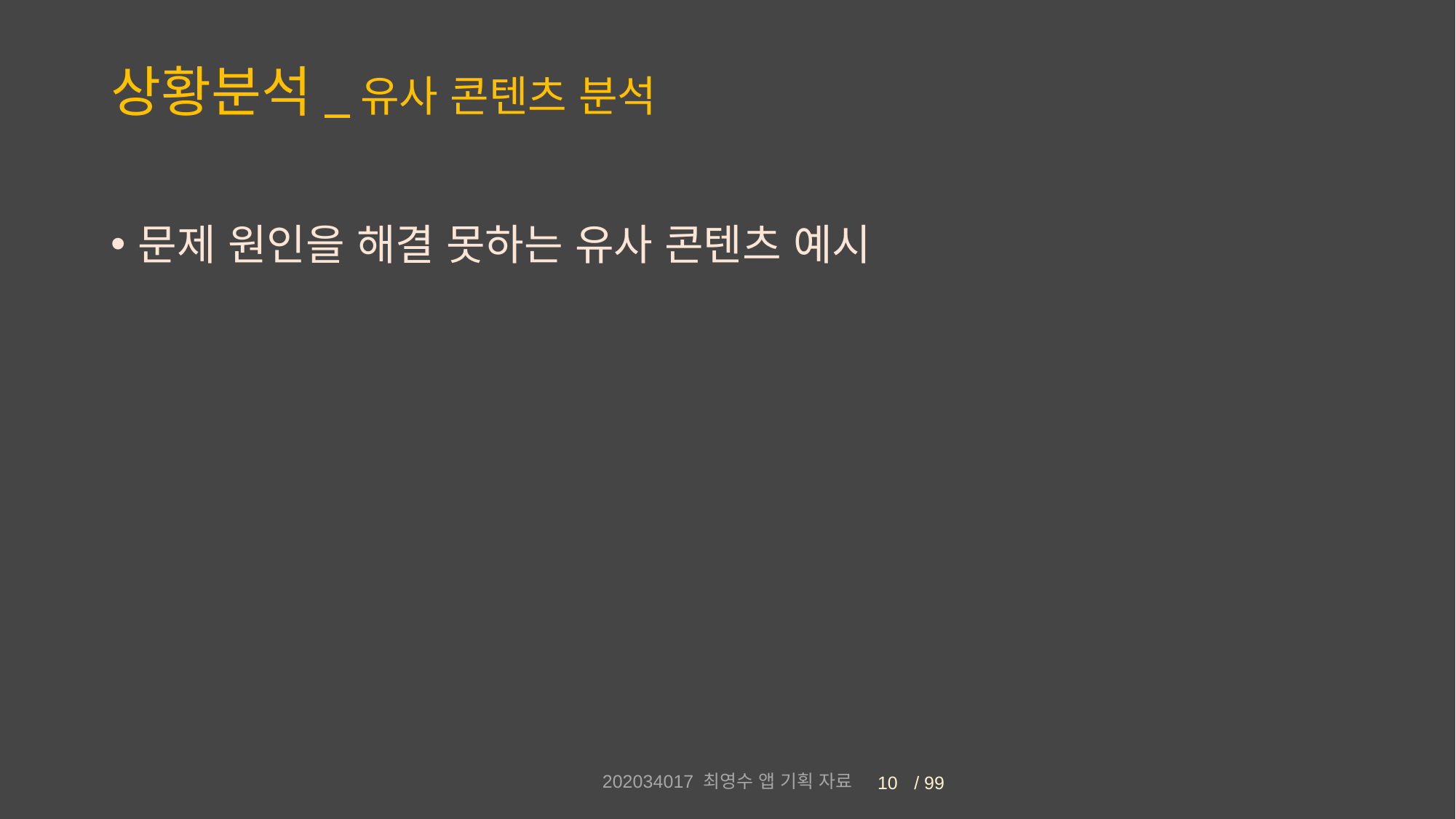

# 상황분석_유사 콘텐츠 분석
문제 원인을 해결 못하는 유사 콘텐츠 예시
202034017 최영수 앱 기획 자료
10